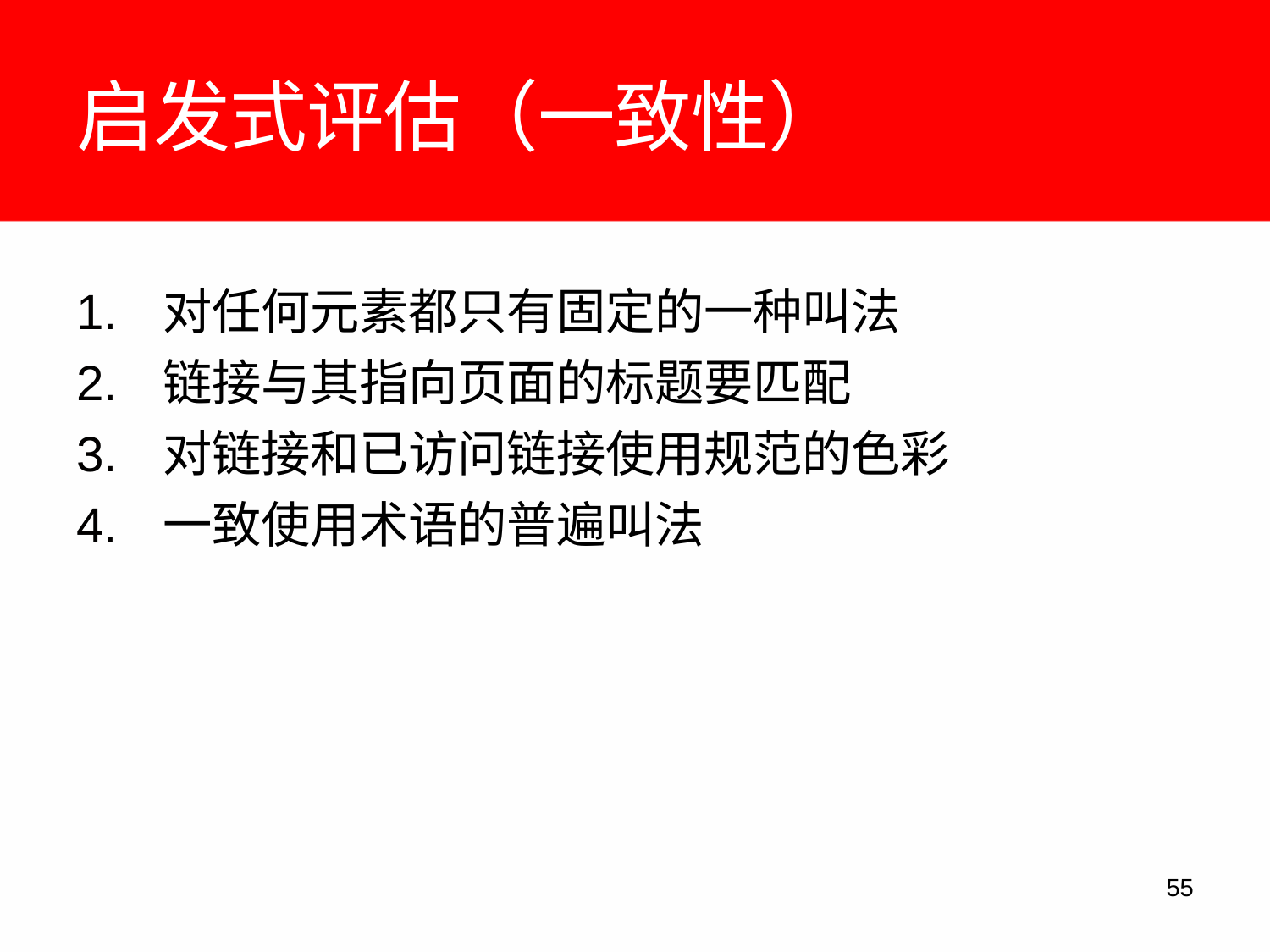

# 启发式评估（一致性）
1.	对任何元素都只有固定的一种叫法

2.	链接与其指向页面的标题要匹配

3.	对链接和已访问链接使用规范的色彩

4.	一致使用术语的普遍叫法
55